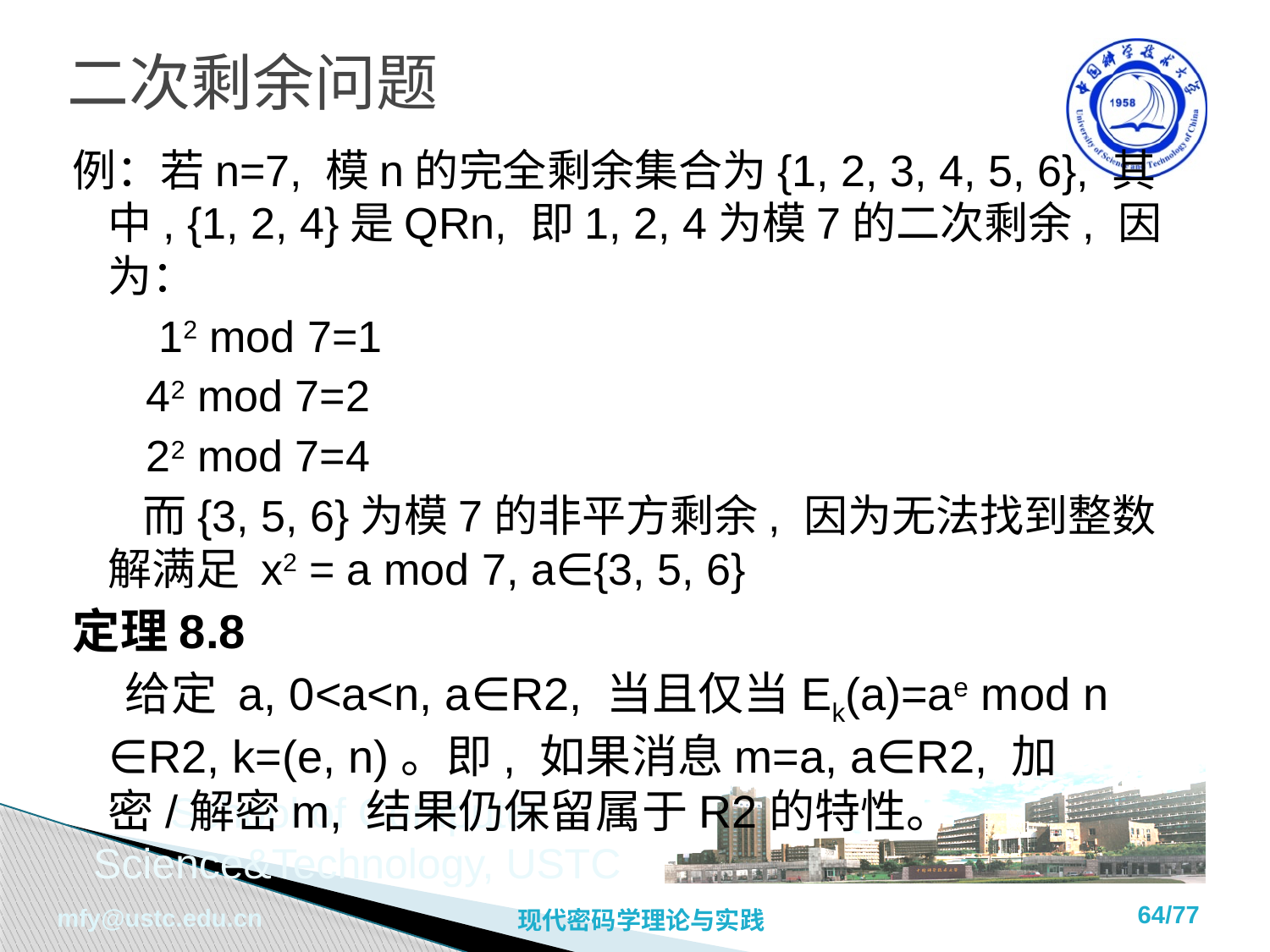

# 二次剩余问题
例：若n=7, 模n的完全剩余集合为{1, 2, 3, 4, 5, 6}, 其中, {1, 2, 4}是QRn, 即1, 2, 4为模7的二次剩余, 因为：
       12 mod 7=1
      42 mod 7=2
      22 mod 7=4
      而{3, 5, 6}为模7的非平方剩余, 因为无法找到整数解满足 x2 = a mod 7, a∈{3, 5, 6}
定理8.8
    给定 a, 0<a<n, a∈R2, 当且仅当Ek(a)=ae mod n ∈R2, k=(e, n)。即, 如果消息m=a, a∈R2, 加密/解密m, 结果仍保留属于R2的特性。